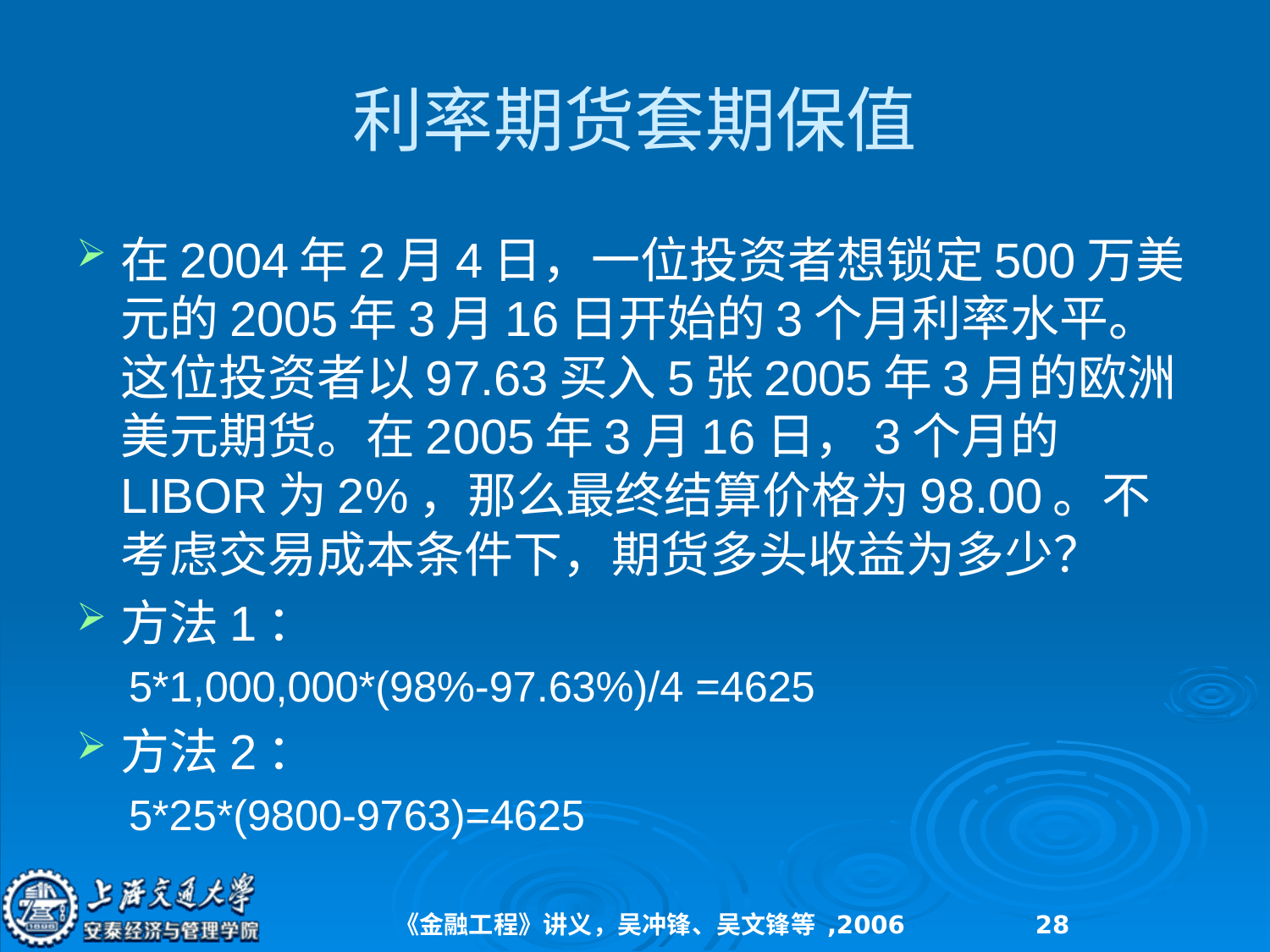

# 利率期货套期保值
在2004年2月4日，一位投资者想锁定500万美元的2005年3月16日开始的3个月利率水平。这位投资者以97.63买入5张2005年3月的欧洲美元期货。在2005年3月16日，3个月的LIBOR为2%，那么最终结算价格为98.00。不考虑交易成本条件下，期货多头收益为多少？
方法1：
5*1,000,000*(98%-97.63%)/4 =4625
方法2：
5*25*(9800-9763)=4625